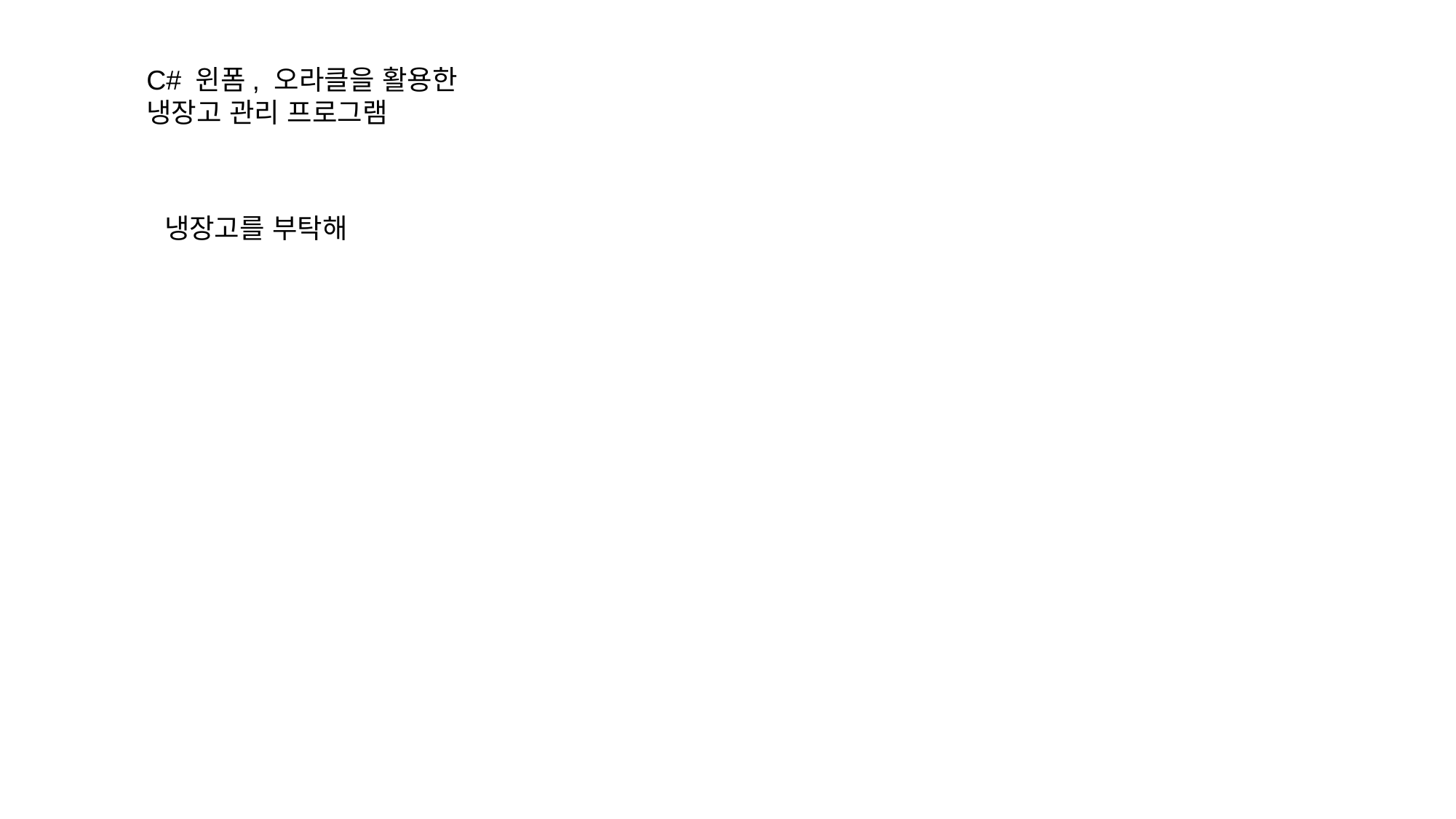

C# 윈폼, 오라클을 활용한
냉장고 관리 프로그램
냉장고를 부탁해